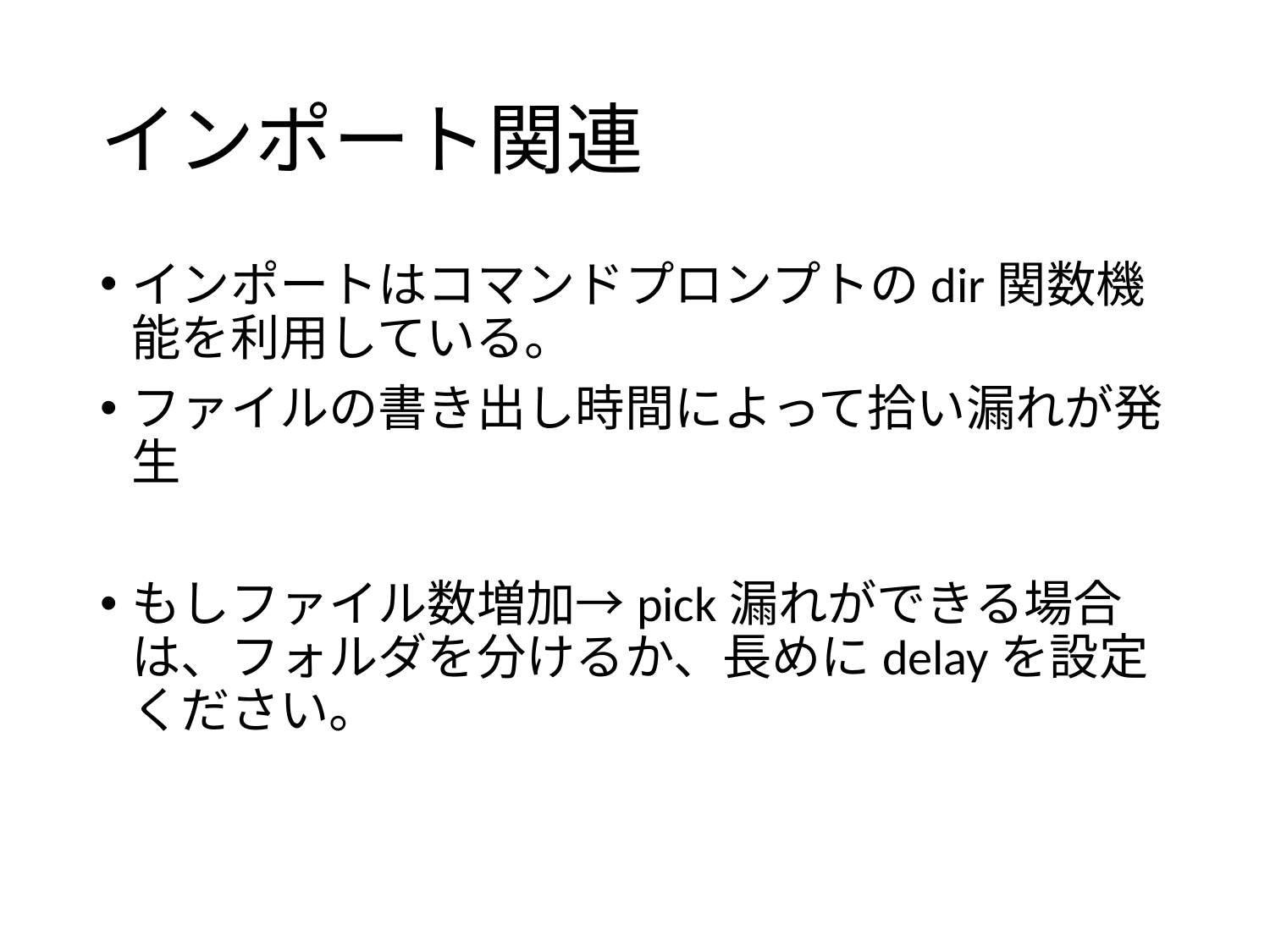

# インポート関連
インポートはコマンドプロンプトのdir関数機能を利用している。
ファイルの書き出し時間によって拾い漏れが発生

もしファイル数増加→pick漏れができる場合は、フォルダを分けるか、長めにdelayを設定ください。